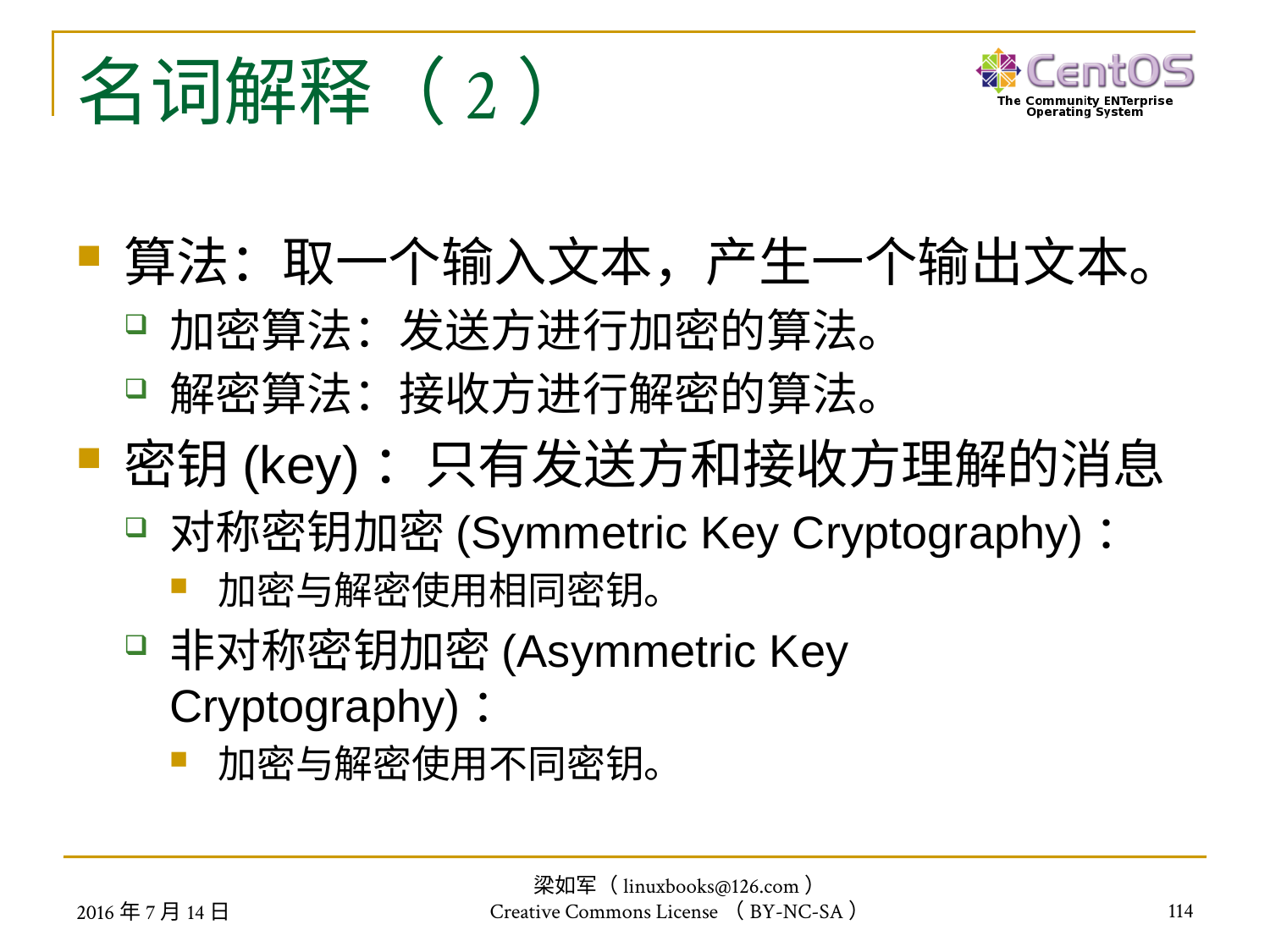

# 名词解释（2）
算法：取一个输入文本，产生一个输出文本。
加密算法：发送方进行加密的算法。
解密算法：接收方进行解密的算法。
密钥(key)：只有发送方和接收方理解的消息
对称密钥加密(Symmetric Key Cryptography)：
加密与解密使用相同密钥。
非对称密钥加密(Asymmetric Key Cryptography)：
加密与解密使用不同密钥。

梁如军（linuxbooks@126.com）
Creative Commons License（BY-NC-SA）
2016年7月14日
114